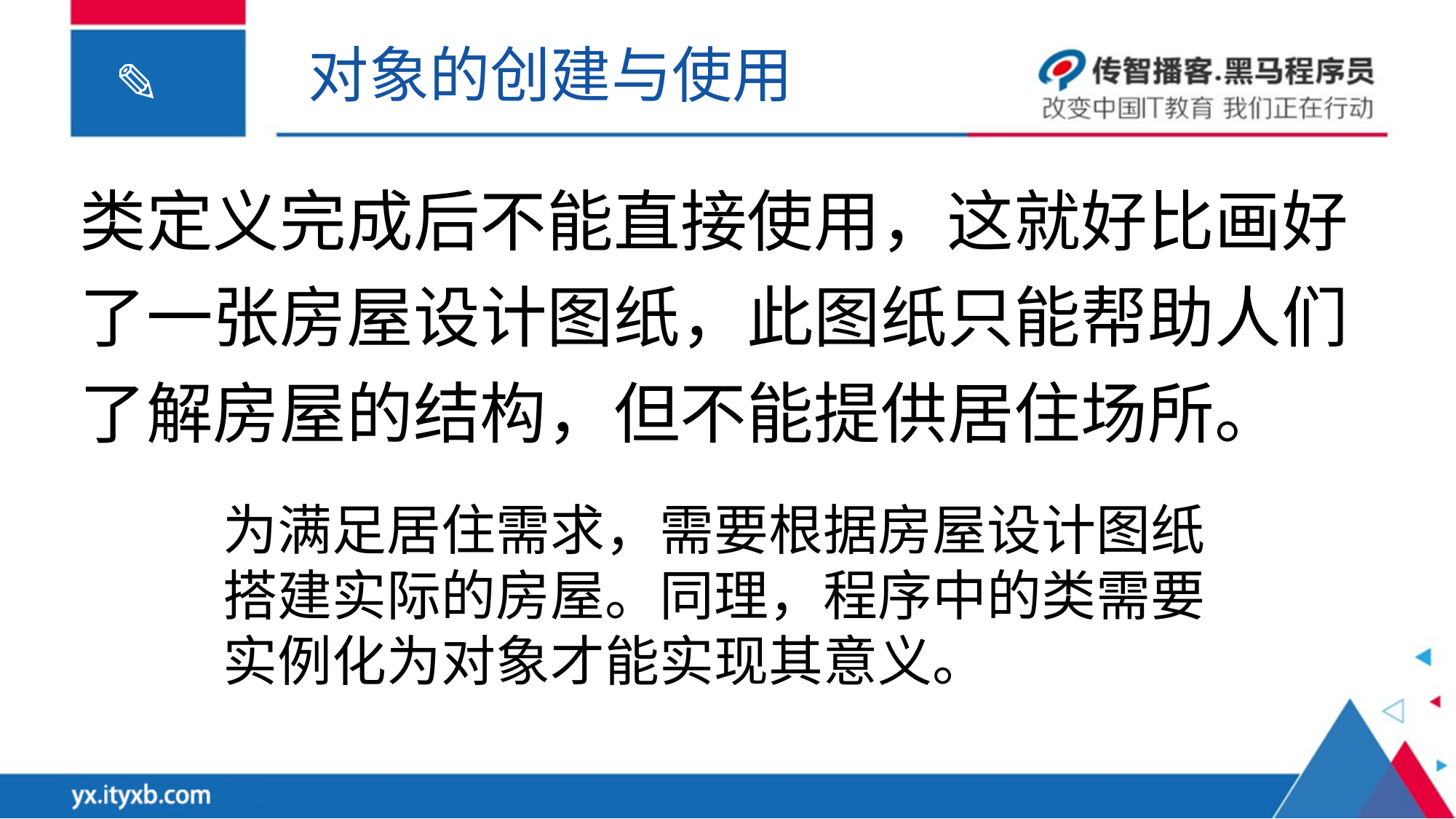

对象的创建与使用
类定义完成后不能直接使用，这就好比画好了一张房屋设计图纸，此图纸只能帮助人们了解房屋的结构，但不能提供居住场所。
为满足居住需求，需要根据房屋设计图纸搭建实际的房屋。同理，程序中的类需要实例化为对象才能实现其意义。